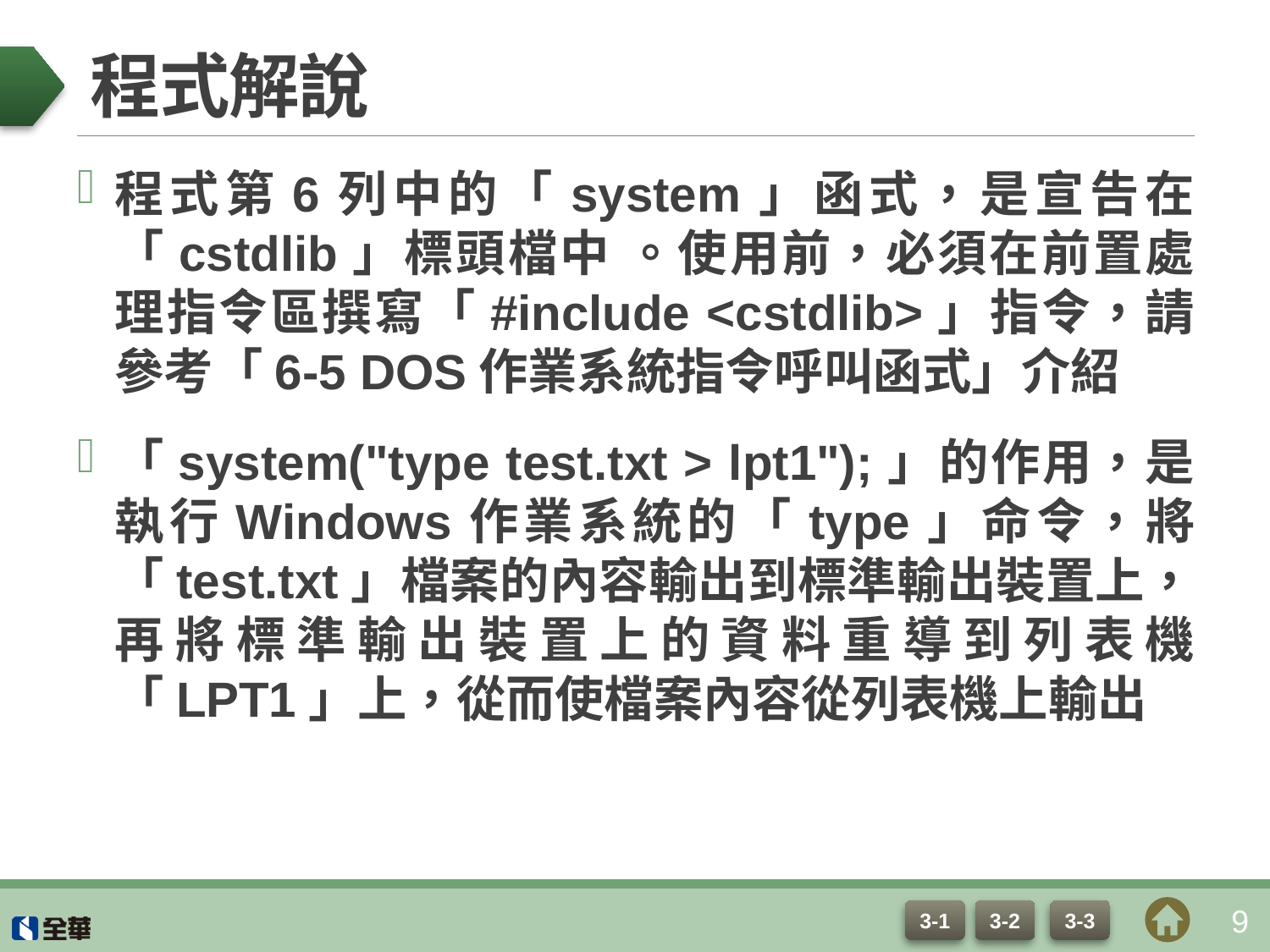

# 程式解說
程式第6列中的「system」函式，是宣告在「cstdlib」標頭檔中 。使用前，必須在前置處理指令區撰寫「#include <cstdlib>」指令，請參考「6-5 DOS作業系統指令呼叫函式」介紹
「system("type test.txt > lpt1");」的作用，是執行Windows作業系統的「type」命令，將「test.txt」檔案的內容輸出到標準輸出裝置上，再將標準輸出裝置上的資料重導到列表機「LPT1」上，從而使檔案內容從列表機上輸出

9